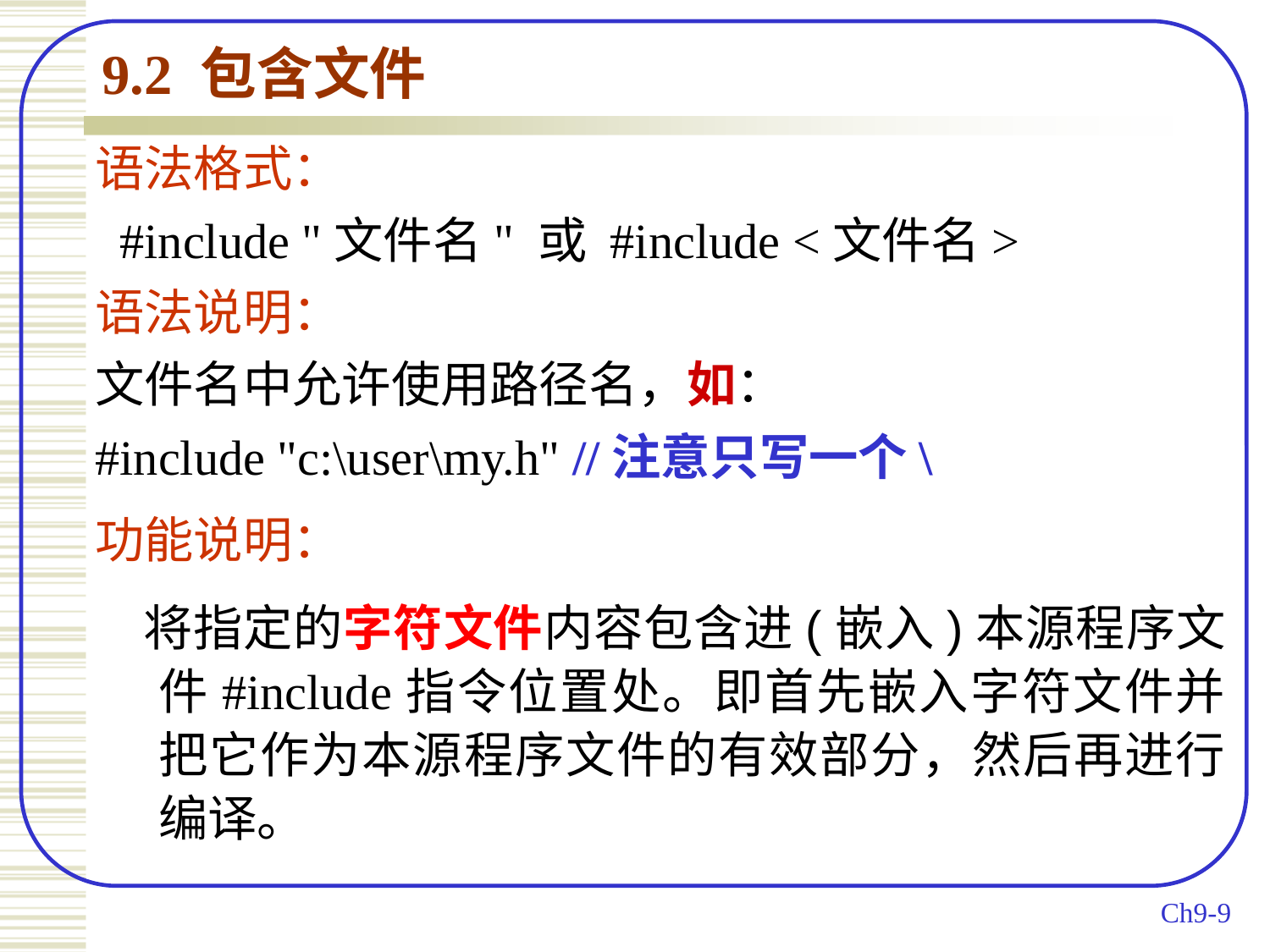

9.2 包含文件
语法格式：
  #include "文件名" 或 #include <文件名>
语法说明：
文件名中允许使用路径名，如：
#include "c:\user\my.h" //注意只写一个\
功能说明：
   将指定的字符文件内容包含进(嵌入)本源程序文件#include指令位置处。即首先嵌入字符文件并把它作为本源程序文件的有效部分，然后再进行编译。